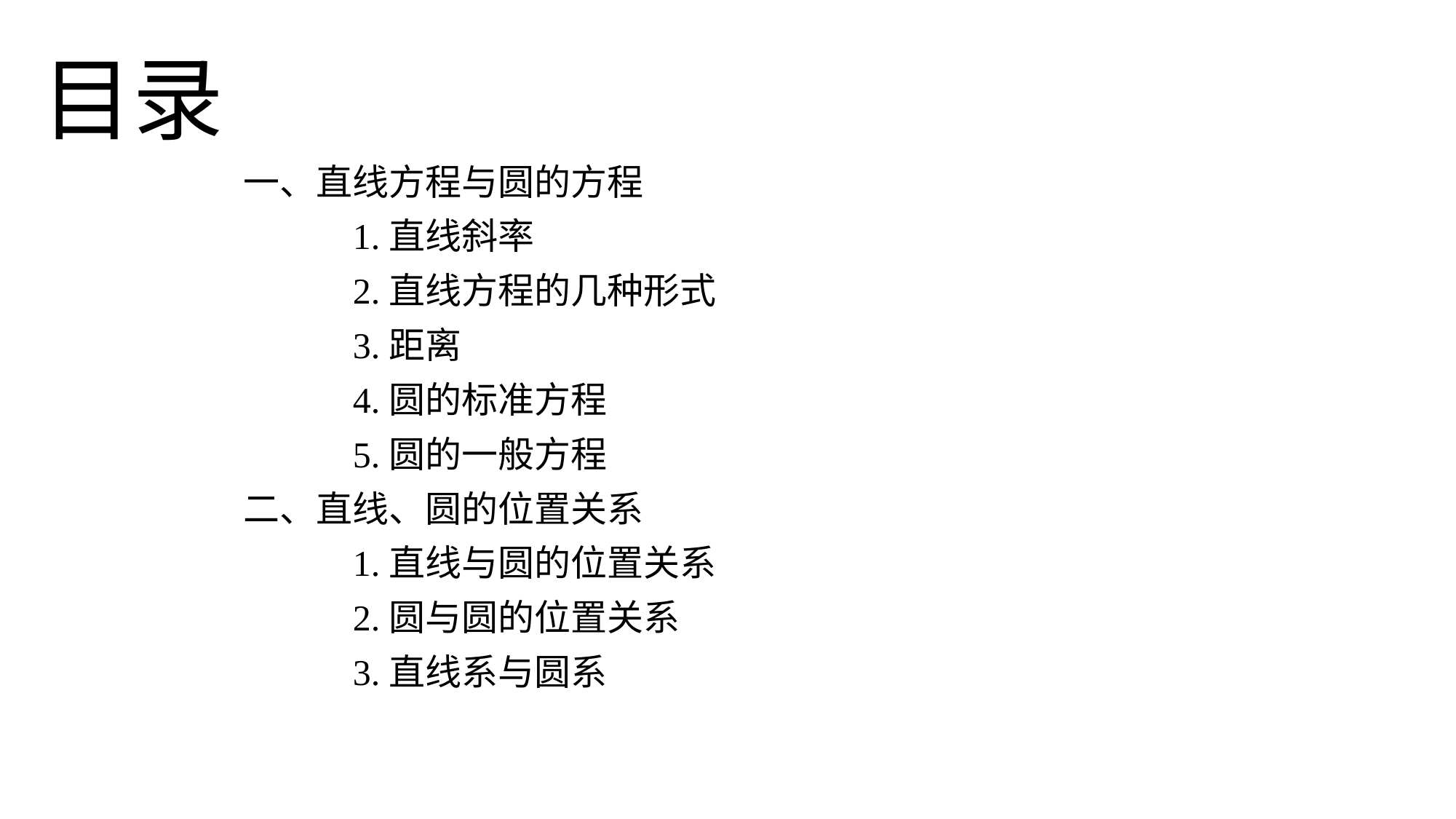

目录
一、直线方程与圆的方程
	1.直线斜率
 	2.直线方程的几种形式
	3.距离
	4.圆的标准方程
	5.圆的一般方程
二、直线、圆的位置关系
	1.直线与圆的位置关系
	2.圆与圆的位置关系
	3.直线系与圆系